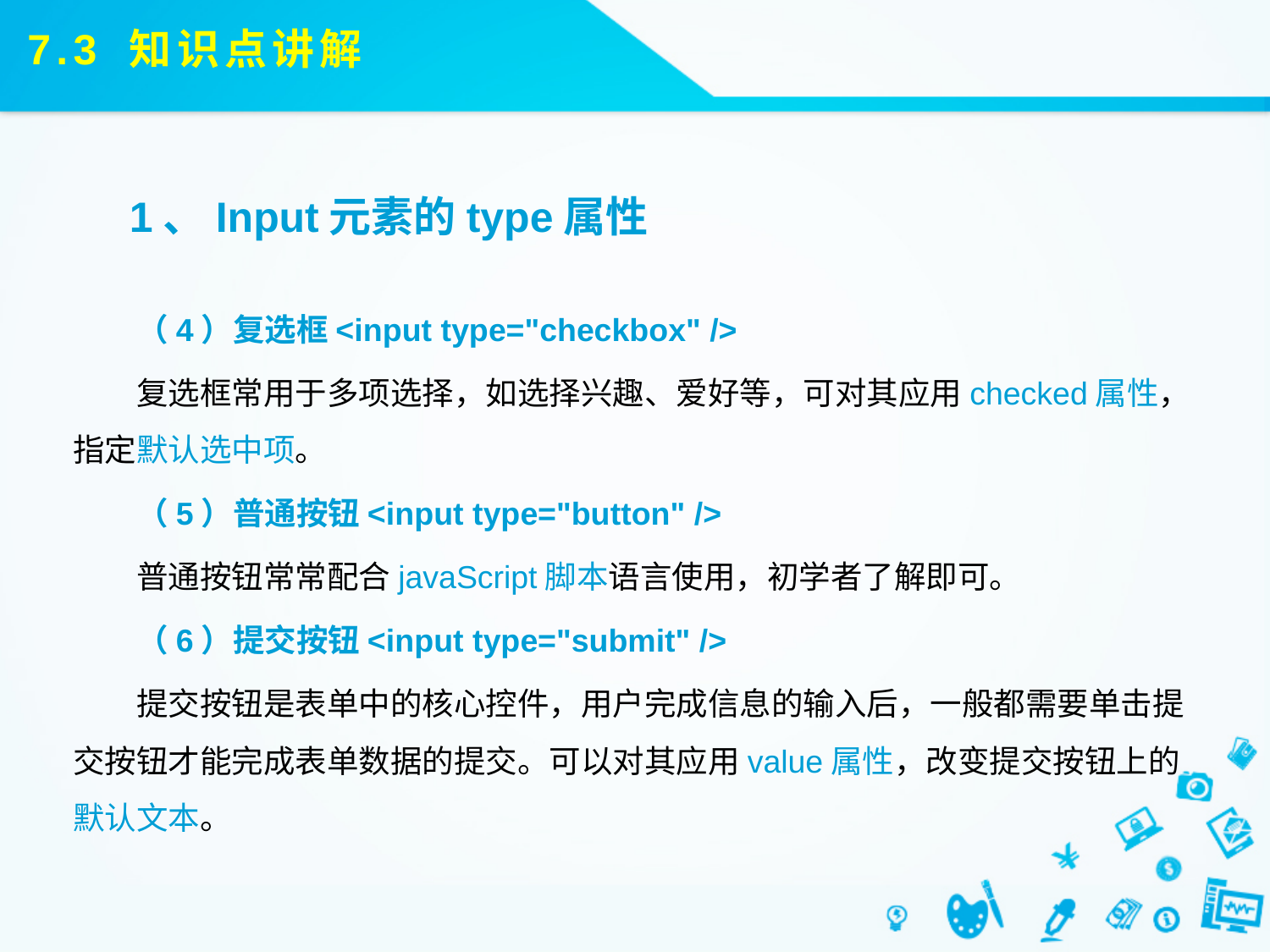

# 7.3 知识点讲解
1、Input元素的type属性
（4）复选框<input type="checkbox" />
复选框常用于多项选择，如选择兴趣、爱好等，可对其应用checked属性，指定默认选中项。
（5）普通按钮<input type="button" />
普通按钮常常配合javaScript脚本语言使用，初学者了解即可。
（6）提交按钮<input type="submit" />
提交按钮是表单中的核心控件，用户完成信息的输入后，一般都需要单击提交按钮才能完成表单数据的提交。可以对其应用value属性，改变提交按钮上的默认文本。